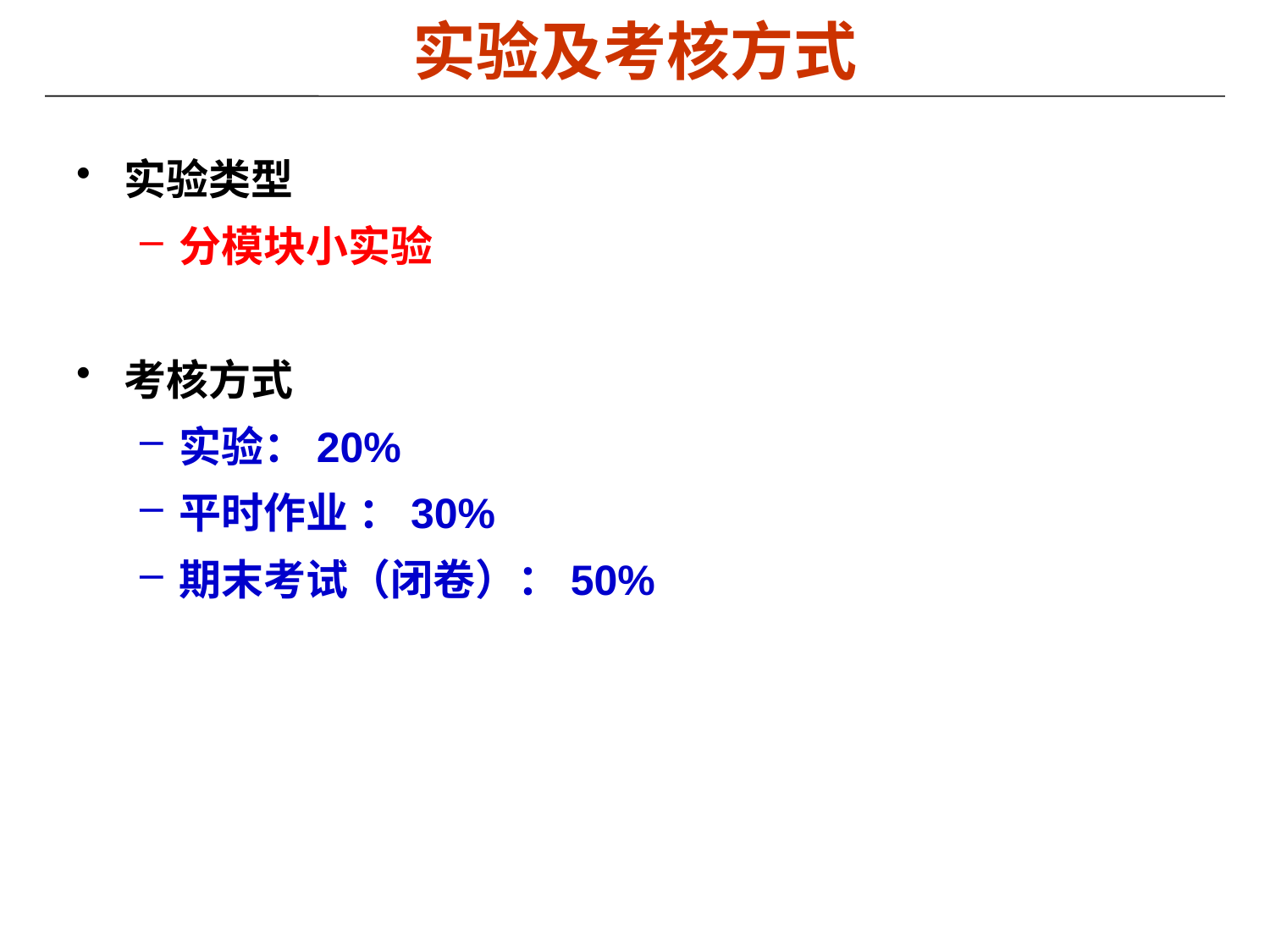

# 实验及考核方式
实验类型
分模块小实验

考核方式
实验：20%
平时作业 ：30%
期末考试（闭卷）：50%